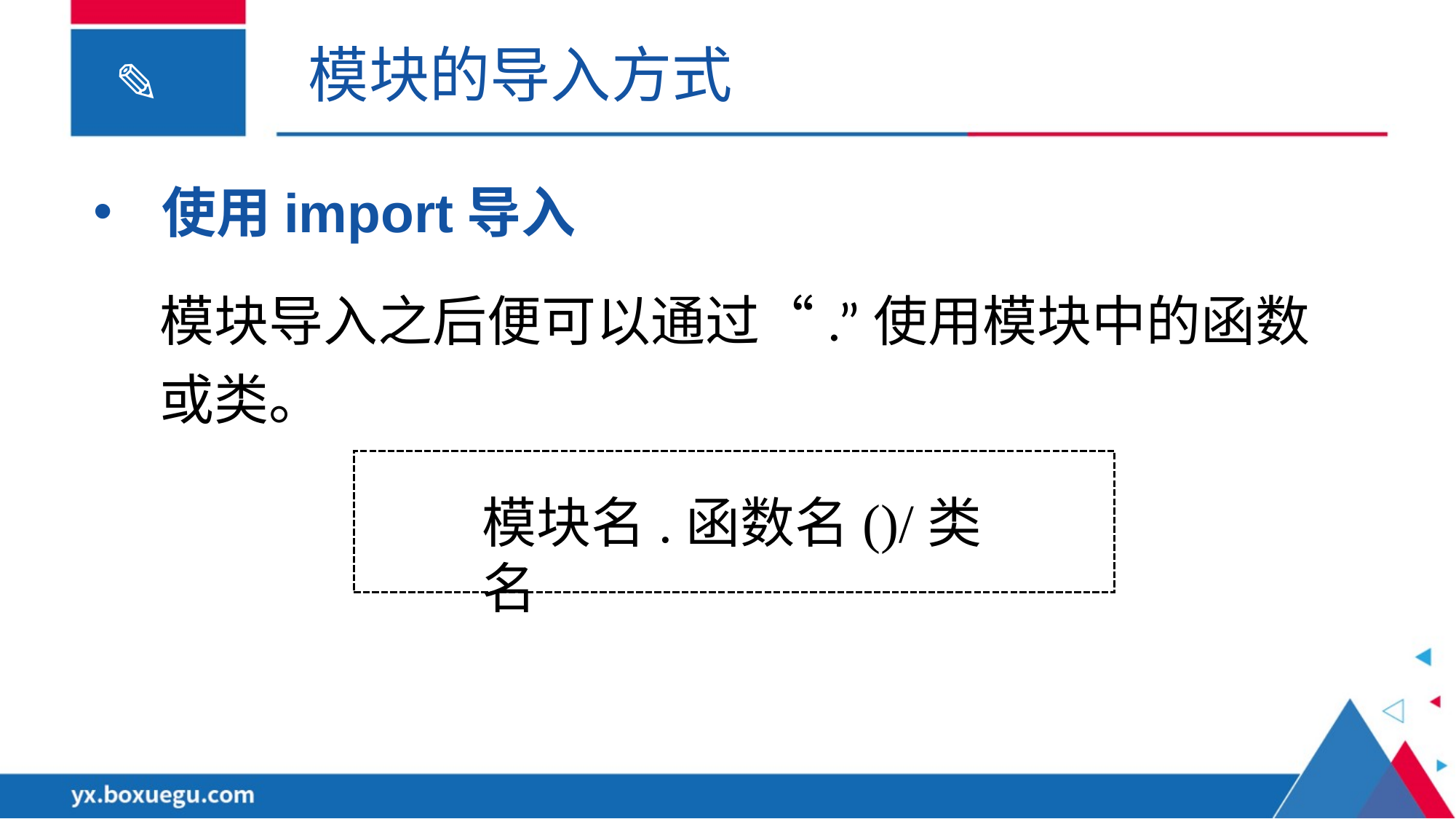

模块的导入方式
使用import导入
模块导入之后便可以通过“.”使用模块中的函数或类。

模块名.函数名()/类名